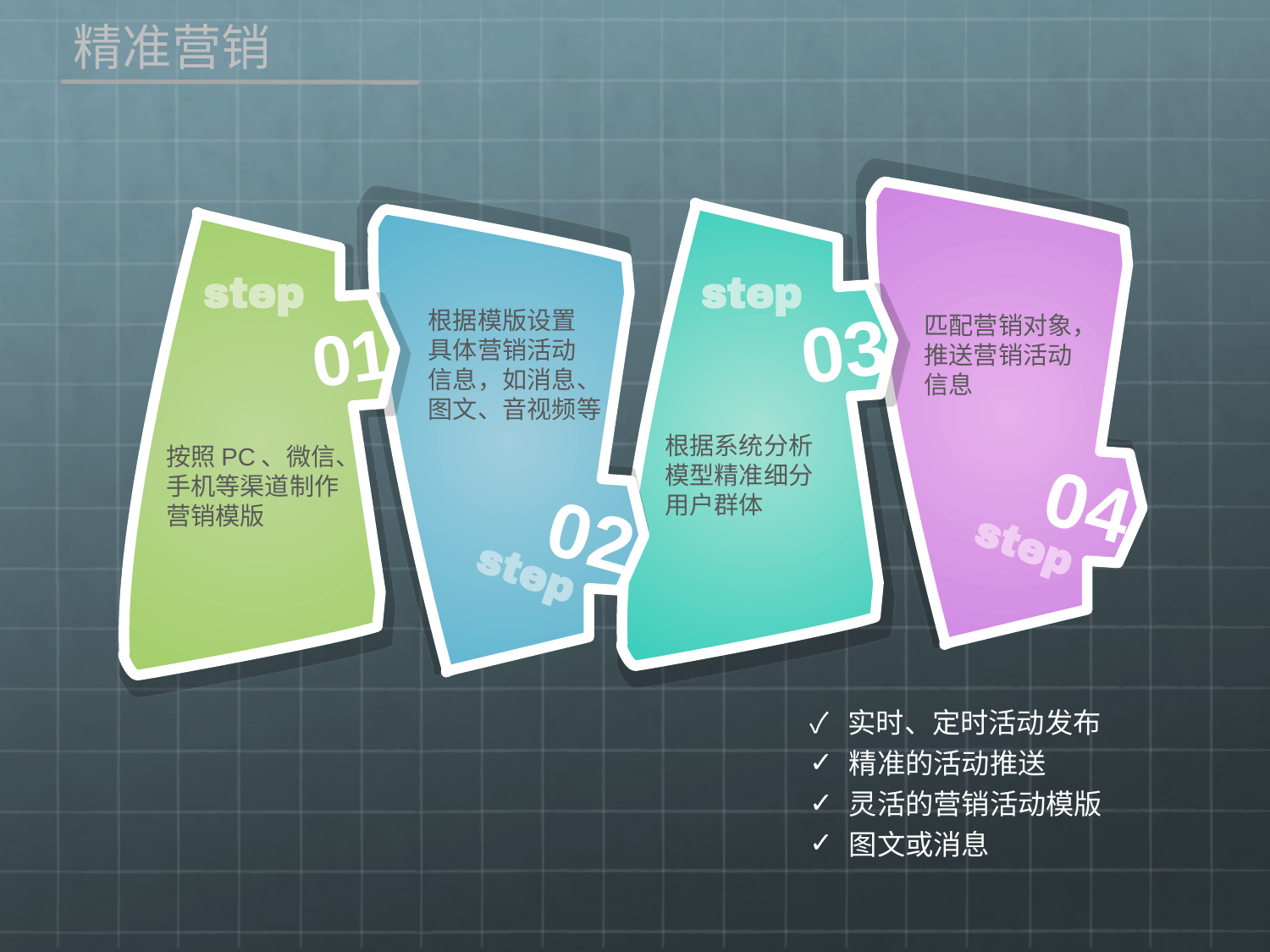

精准营销

step
step
03
01
根据模版设置
具体营销活动
信息，如消息、
图文、音视频等
匹配营销对象，
推送营销活动
信息
根据系统分析
模型精准细分
用户群体
04
按照PC、微信、手机等渠道制作
营销模版
02
step
step
✓  实时、定时活动发布
精准的活动推送
灵活的营销活动模版
图文或消息